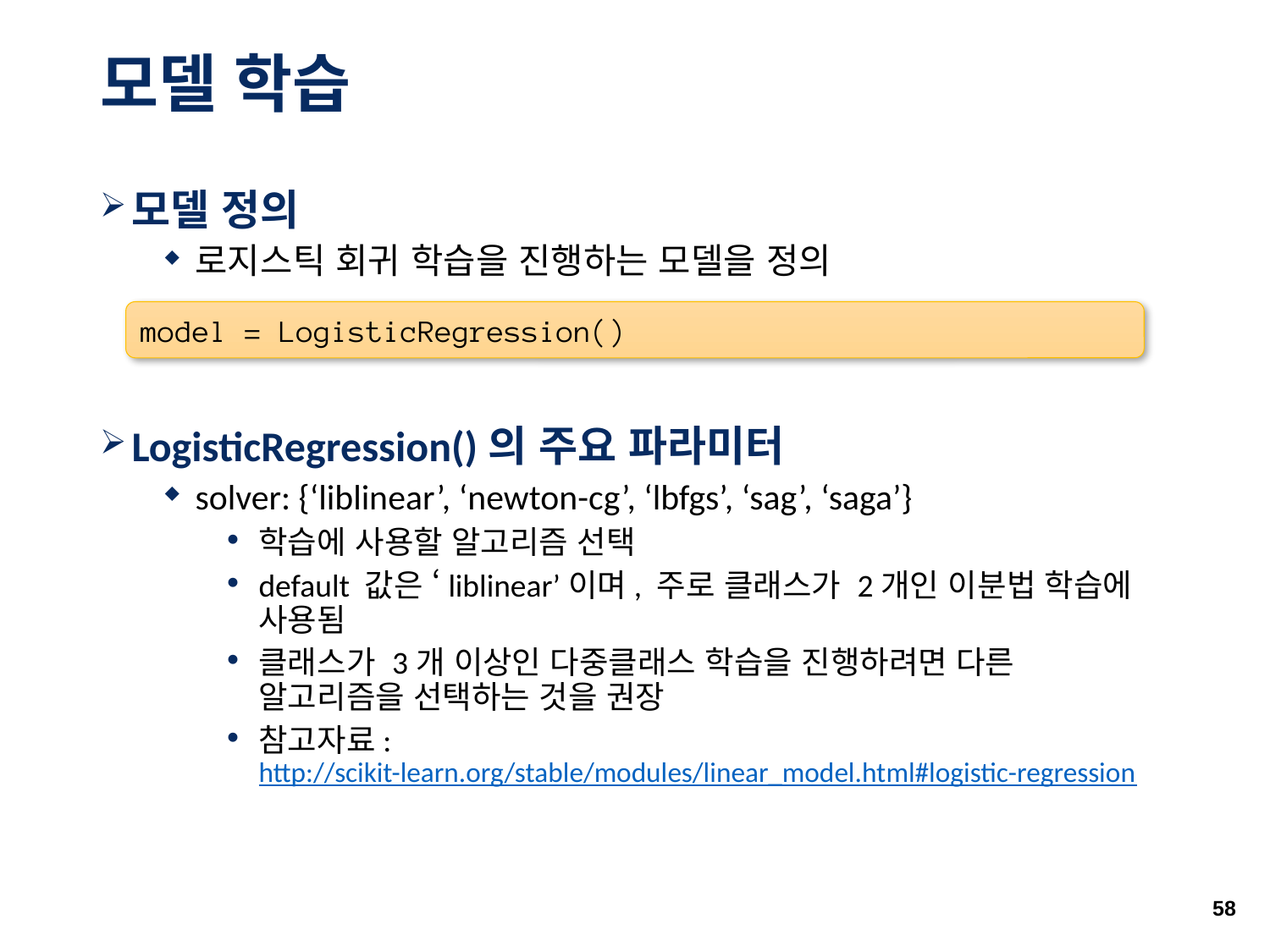

# 모델 학습
모델 정의
로지스틱 회귀 학습을 진행하는 모델을 정의

LogisticRegression()의 주요 파라미터
solver: {‘liblinear’, ‘newton-cg’, ‘lbfgs’, ‘sag’, ‘saga’}
학습에 사용할 알고리즘 선택
default 값은 ‘liblinear’이며, 주로 클래스가 2개인 이분법 학습에 사용됨
클래스가 3개 이상인 다중클래스 학습을 진행하려면 다른 알고리즘을 선택하는 것을 권장
참고자료: http://scikit-learn.org/stable/modules/linear_model.html#logistic-regression
model = LogisticRegression()
58